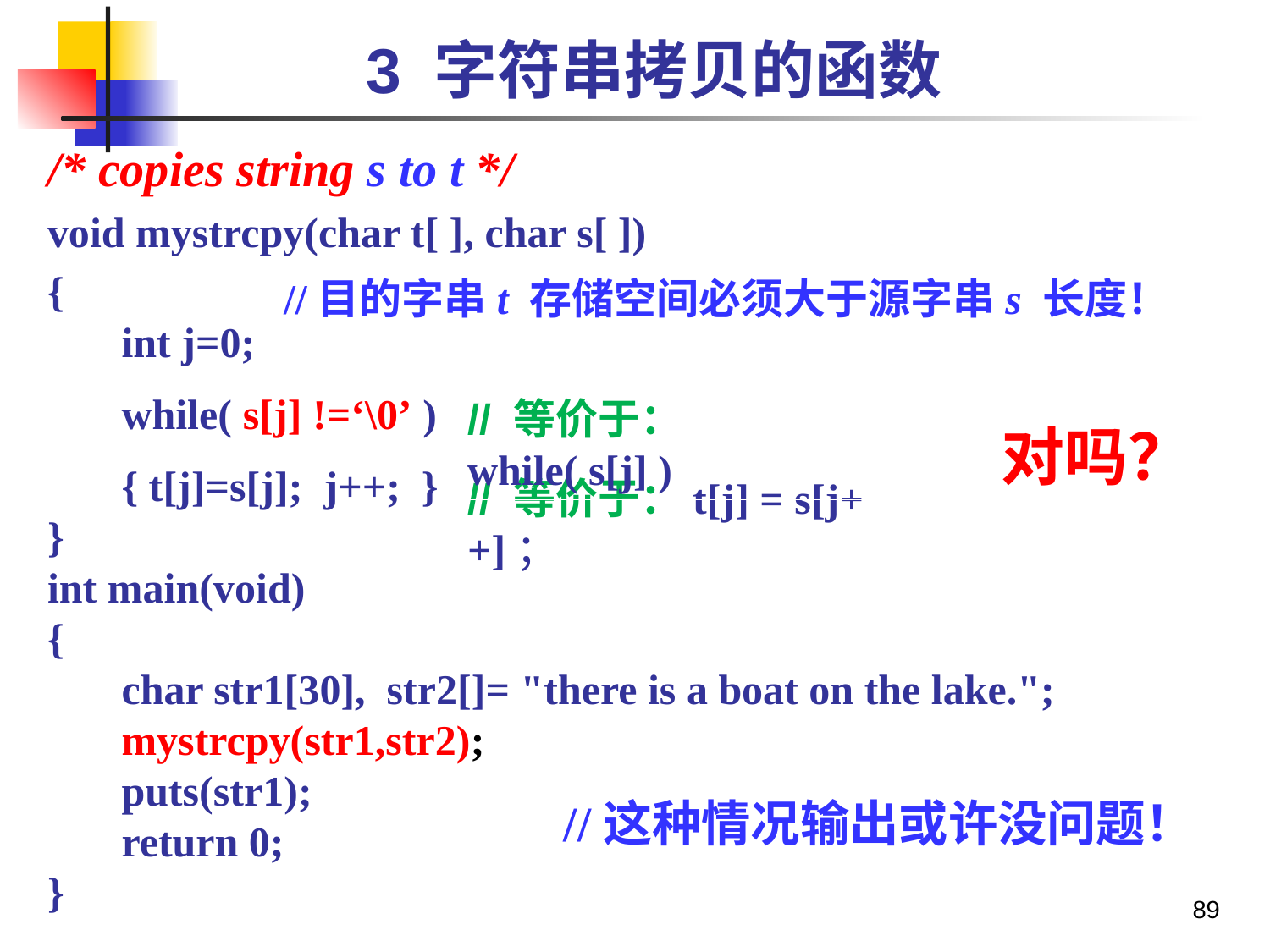

# 3 字符串拷贝的函数
/* copies string s to t */
void mystrcpy(char t[ ], char s[ ])
{
	int j=0;
	while( s[j] !=‘\0’ )
	{ t[j]=s[j];  j++;  }
}
int main(void)
{
       char str1[30],  str2[]= "there is a boat on the lake.";
	mystrcpy(str1,str2);
	puts(str1);
       return 0;
}
//目的字串t 存储空间必须大于源字串s 长度！
// 等价于：while( s[j] )
对吗？
// 等价于：t[j] = s[j++]；
//这种情况输出或许没问题！
89